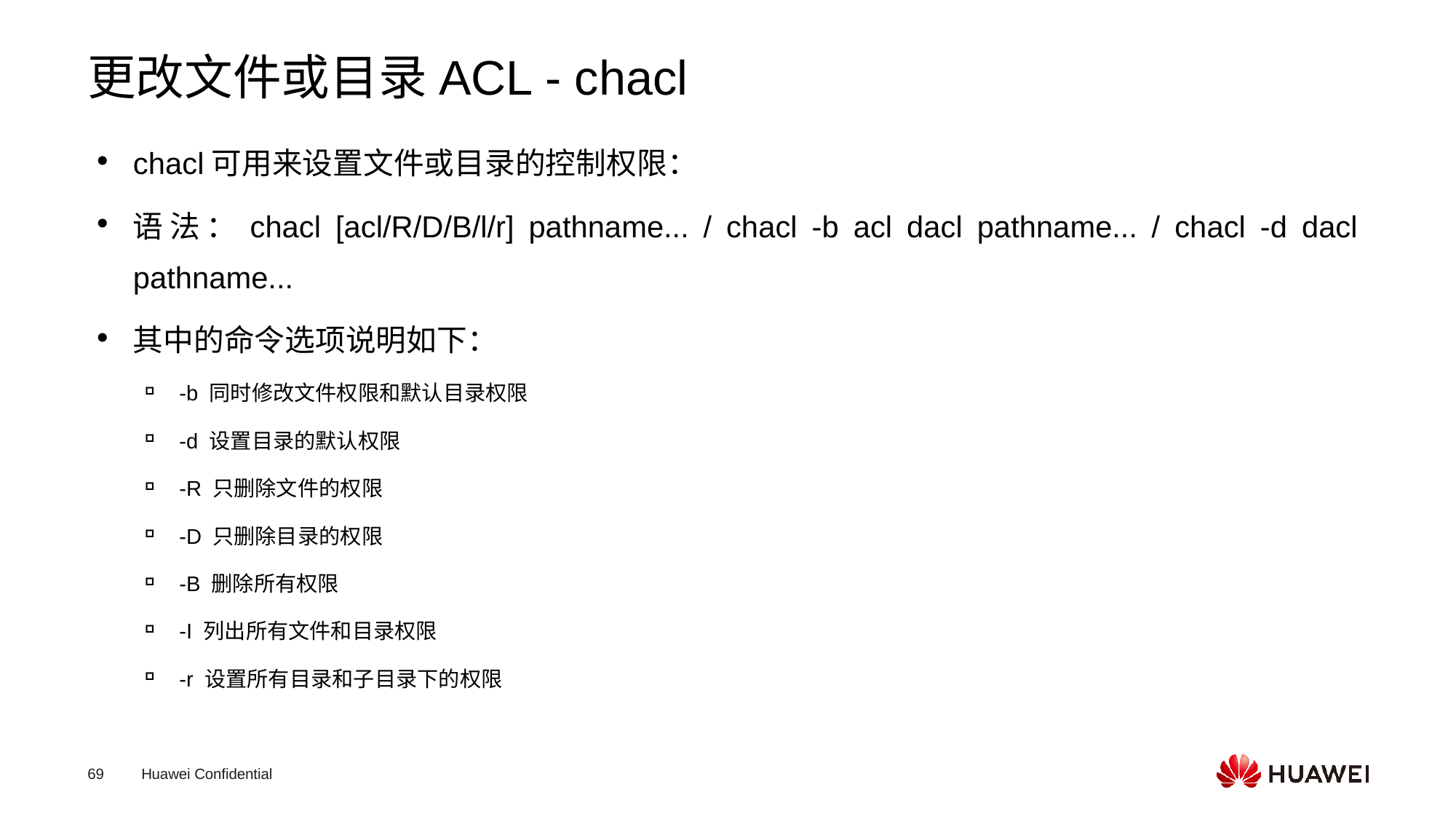

# 更改文件或目录ACL - chacl
chacl可用来设置文件或目录的控制权限：
语法：chacl [acl/R/D/B/l/r] pathname... / chacl -b acl dacl pathname... / chacl -d dacl pathname...
其中的命令选项说明如下：
-b 同时修改文件权限和默认目录权限
-d 设置目录的默认权限
-R 只删除文件的权限
-D 只删除目录的权限
-B 删除所有权限
-I 列出所有文件和目录权限
-r 设置所有目录和子目录下的权限